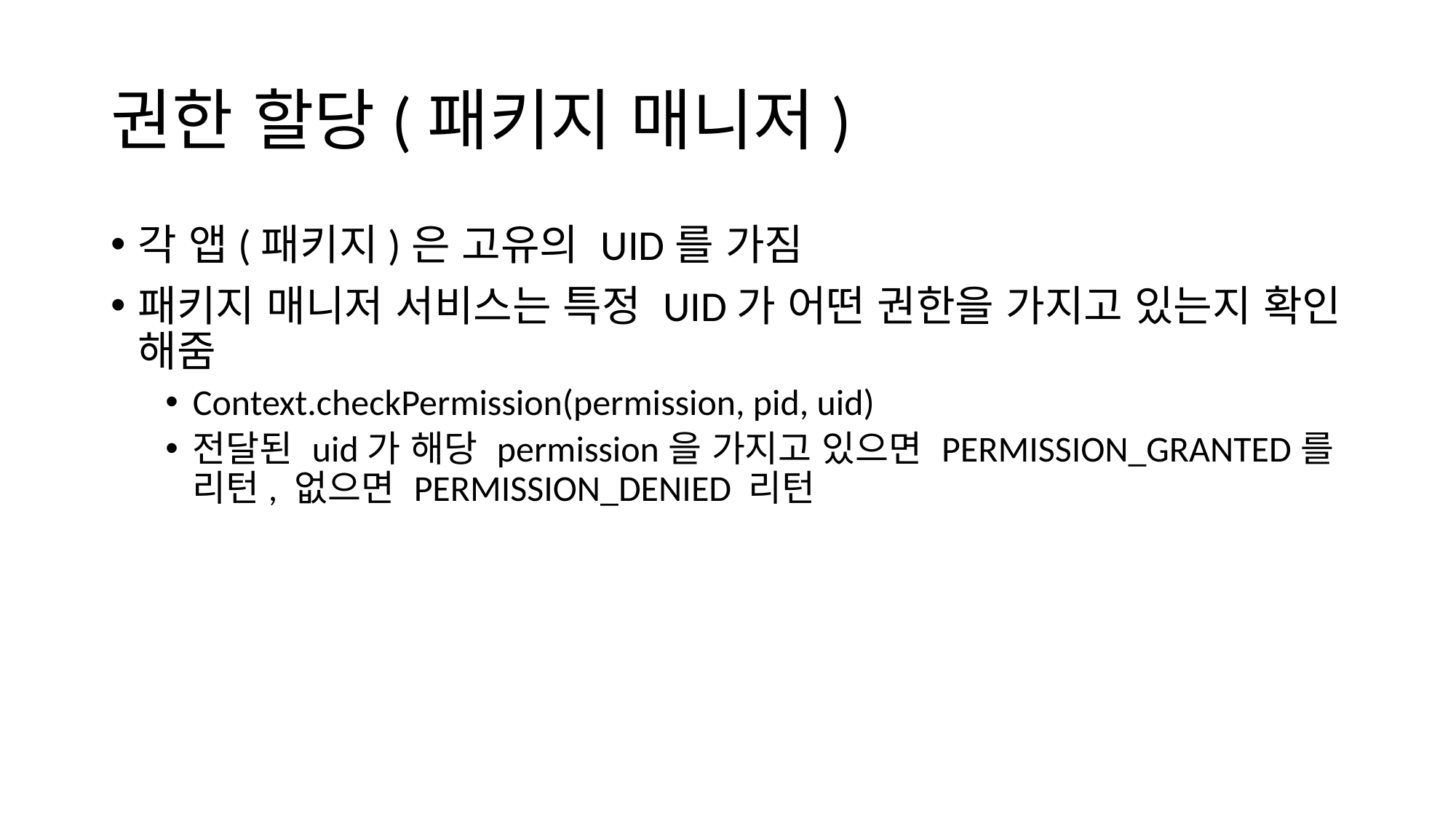

# 권한 할당(패키지 매니저)
각 앱(패키지)은 고유의 UID를 가짐
패키지 매니저 서비스는 특정 UID가 어떤 권한을 가지고 있는지 확인 해줌
Context.checkPermission(permission, pid, uid)
전달된 uid가 해당 permission을 가지고 있으면 PERMISSION_GRANTED를 리턴, 없으면 PERMISSION_DENIED 리턴